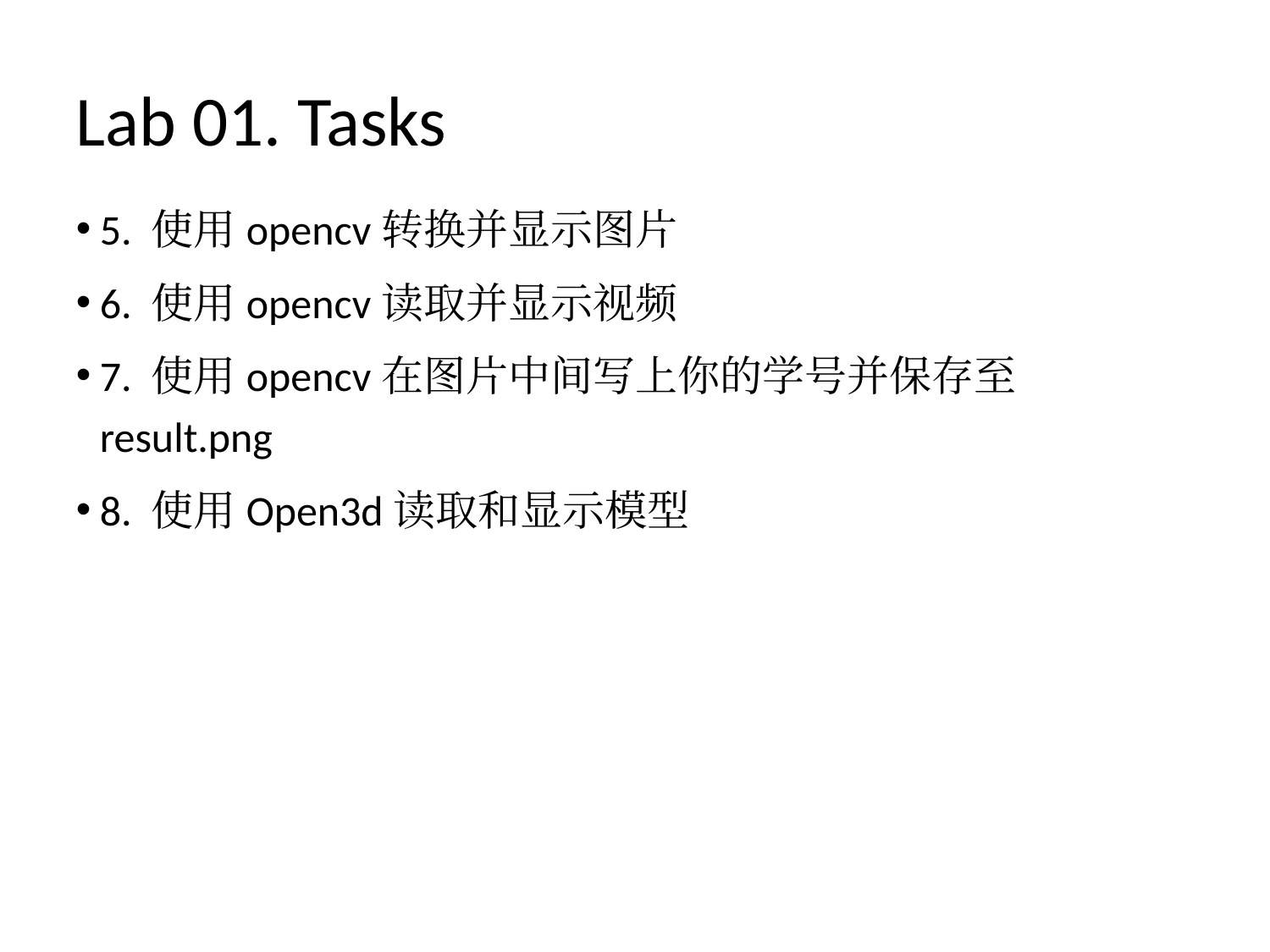

Lab 01. Tasks
5. 使用opencv转换并显示图片
6. 使用opencv读取并显示视频
7. 使用opencv在图片中间写上你的学号并保存至result.png
8. 使用Open3d读取和显示模型